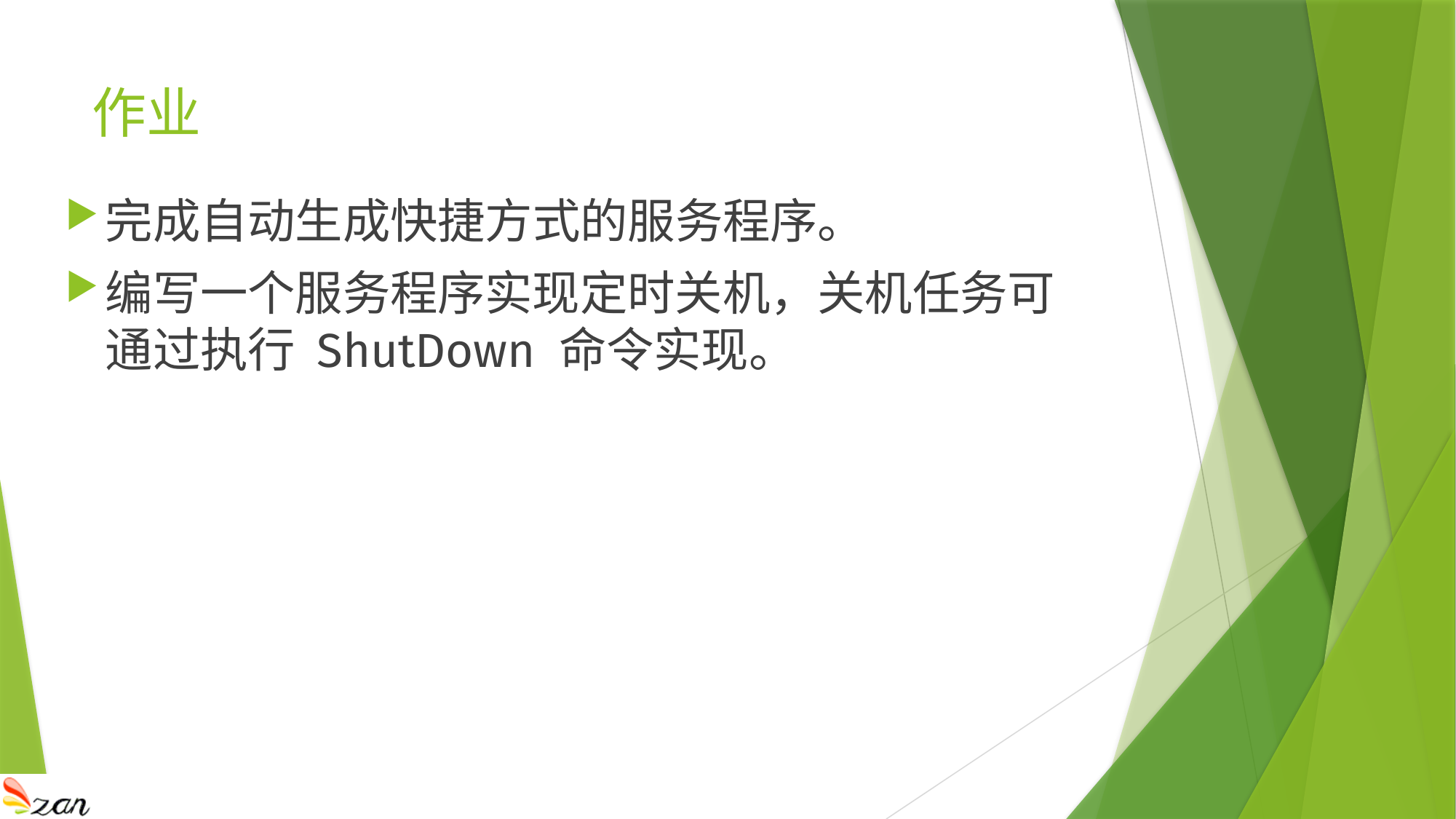

# 作业
完成自动生成快捷方式的服务程序。
编写一个服务程序实现定时关机，关机任务可通过执行 ShutDown 命令实现。